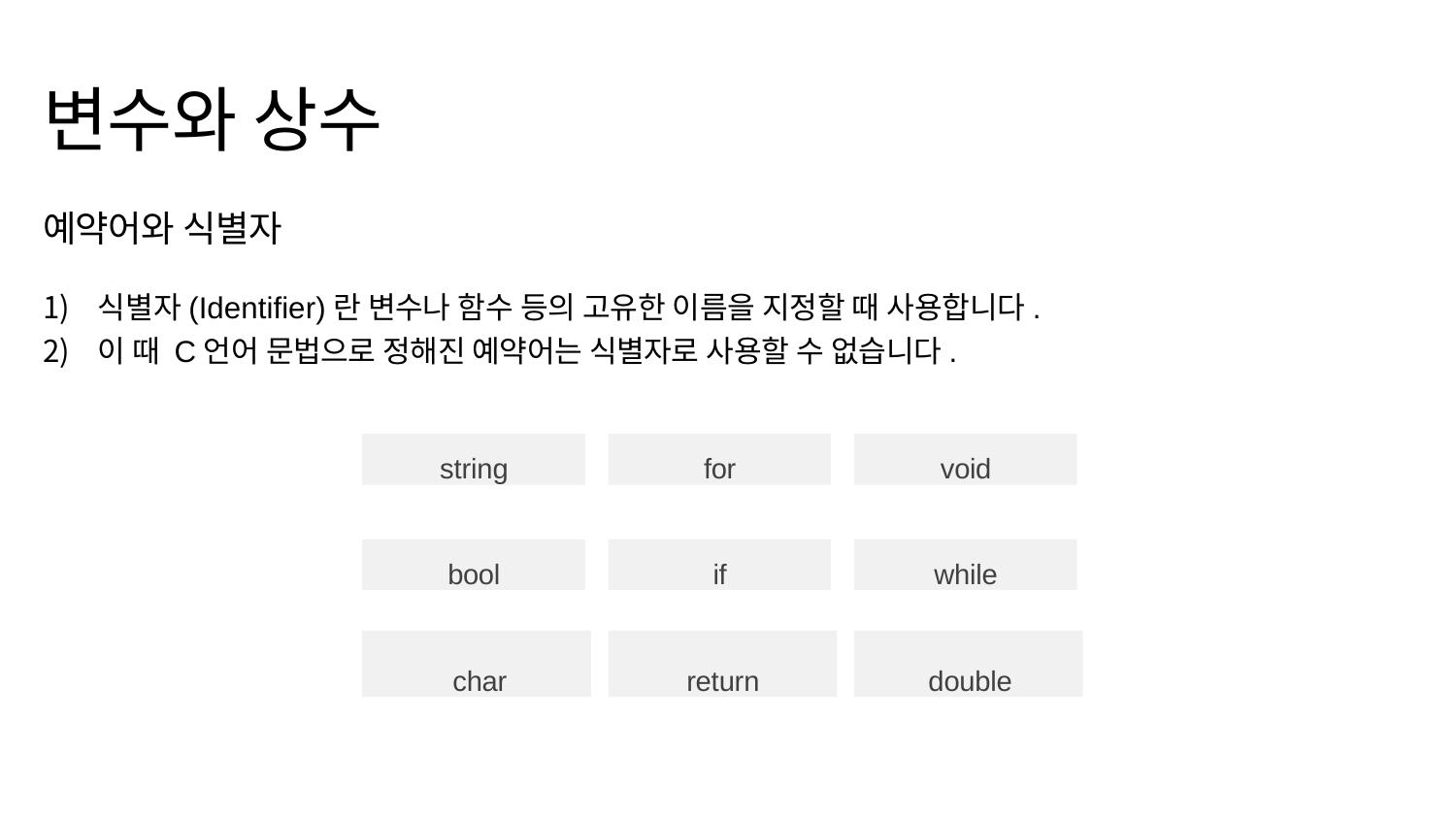

# 변수와 상수
예약어와 식별자

식별자(Identifier)란 변수나 함수 등의 고유한 이름을 지정할 때 사용합니다.
이 때 C언어 문법으로 정해진 예약어는 식별자로 사용할 수 없습니다.
string
for
void
bool
if
while

char

return

double